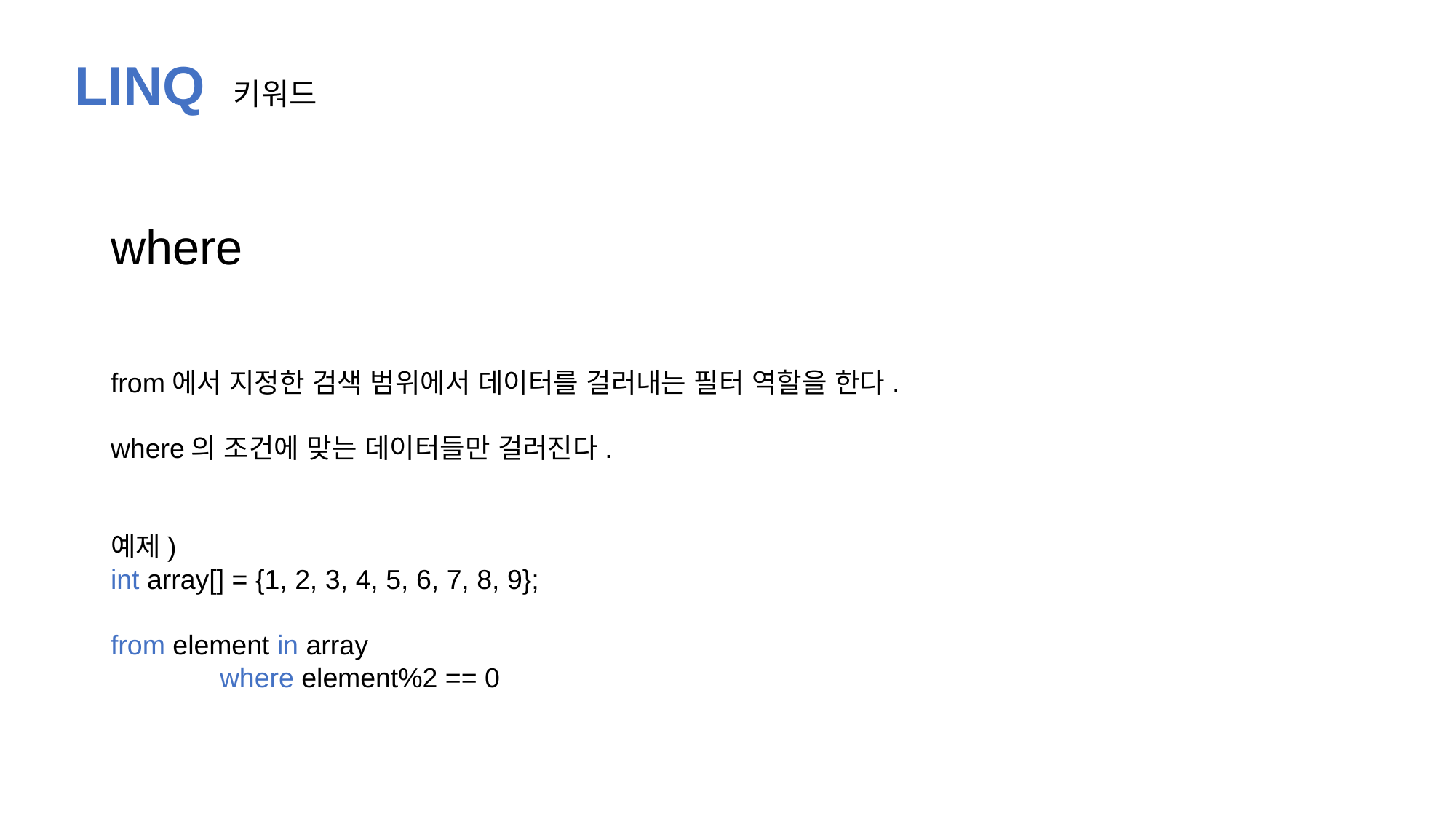

LINQ 키워드
where

from에서 지정한 검색 범위에서 데이터를 걸러내는 필터 역할을 한다.

where의 조건에 맞는 데이터들만 걸러진다.

예제)
int array[] = {1, 2, 3, 4, 5, 6, 7, 8, 9};

from element in array
	where element%2 == 0